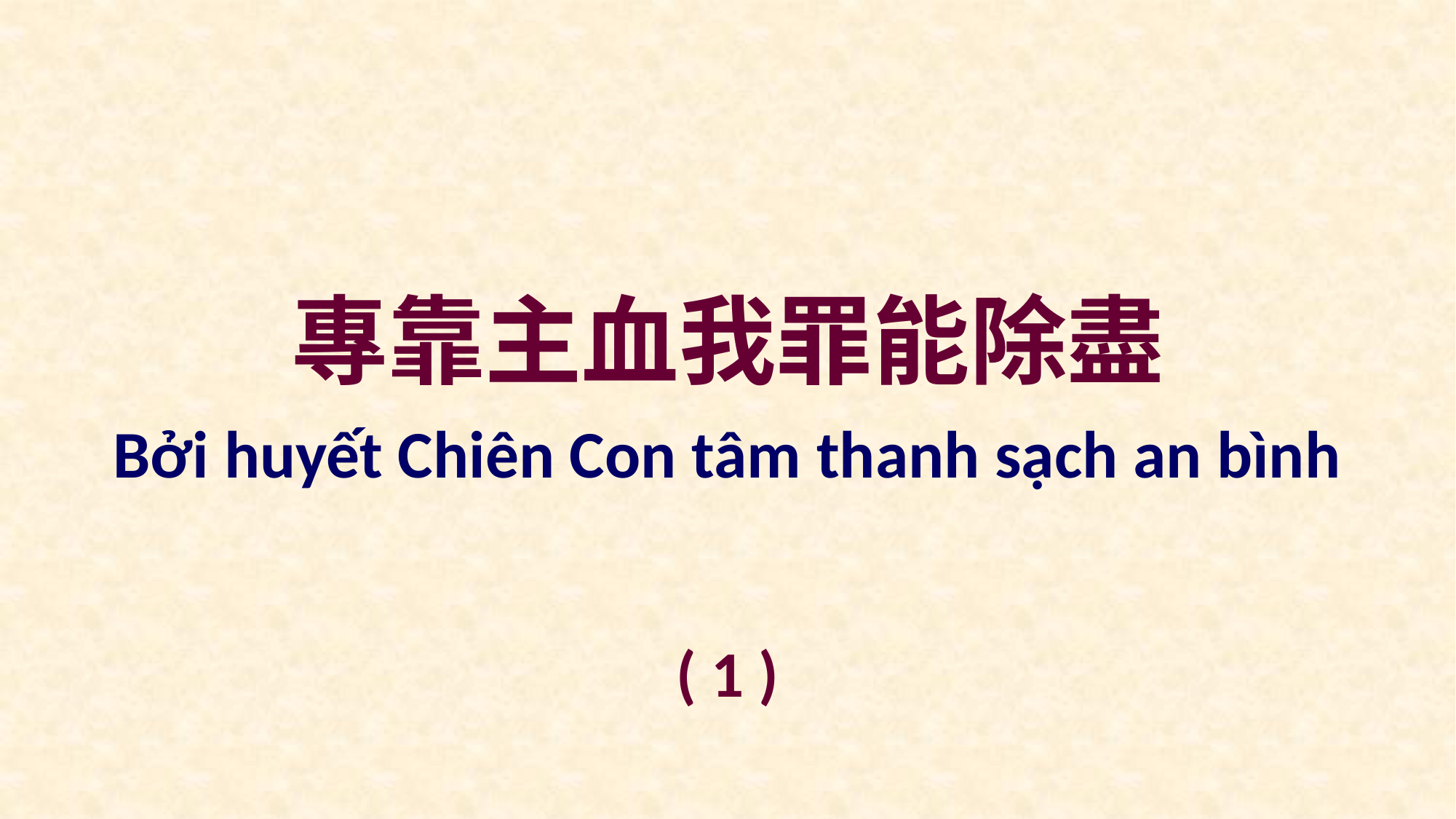

專靠主血我罪能除盡
Bởi huyết Chiên Con tâm thanh sạch an bình
( 1 )